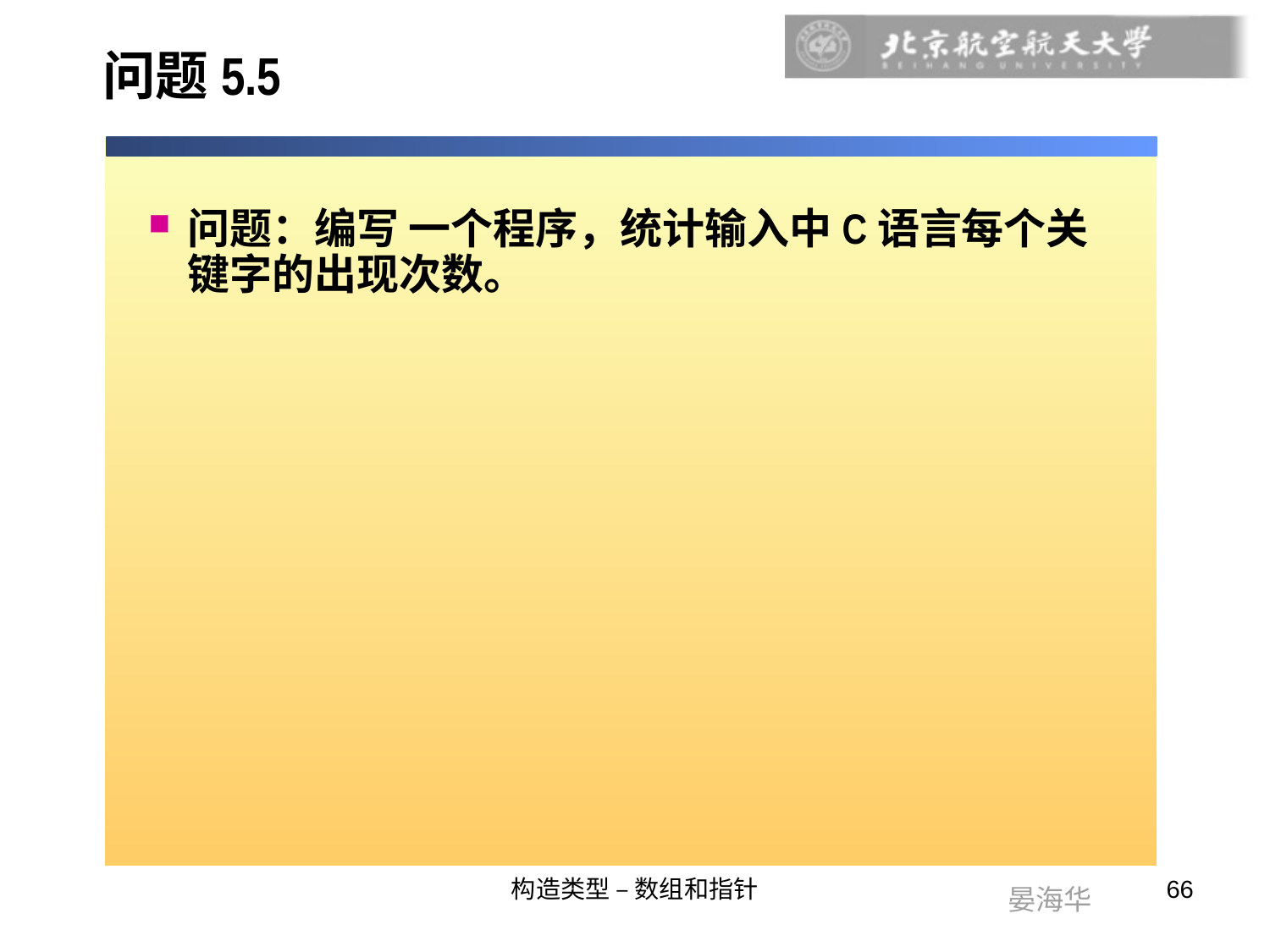

# 问题5.5
问题：编写 一个程序，统计输入中C语言每个关键字的出现次数。
构造类型 – 数组和指针
66